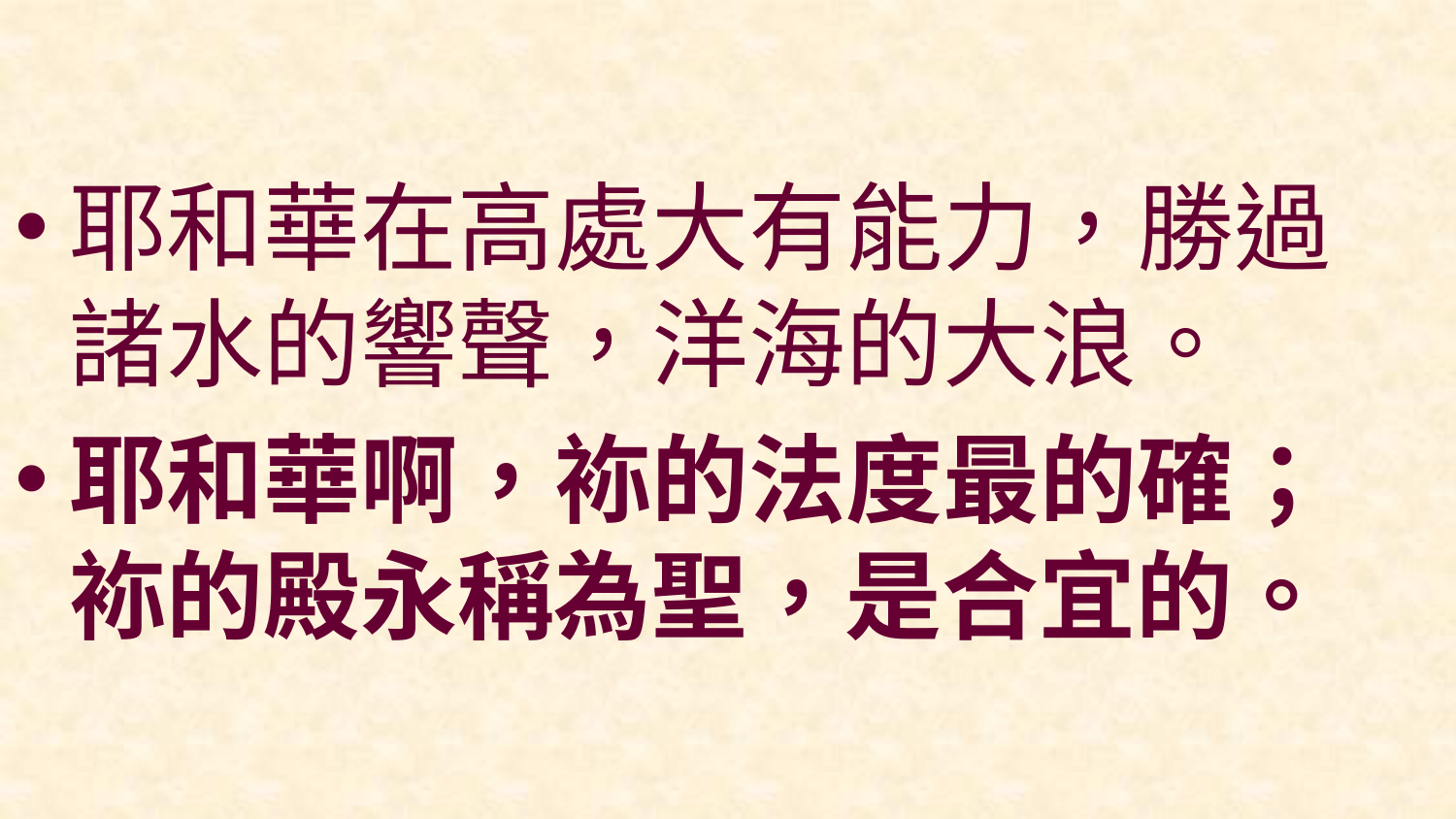

耶和華在高處大有能力，勝過諸水的響聲，洋海的大浪。
耶和華啊，袮的法度最的確；袮的殿永稱為聖，是合宜的。